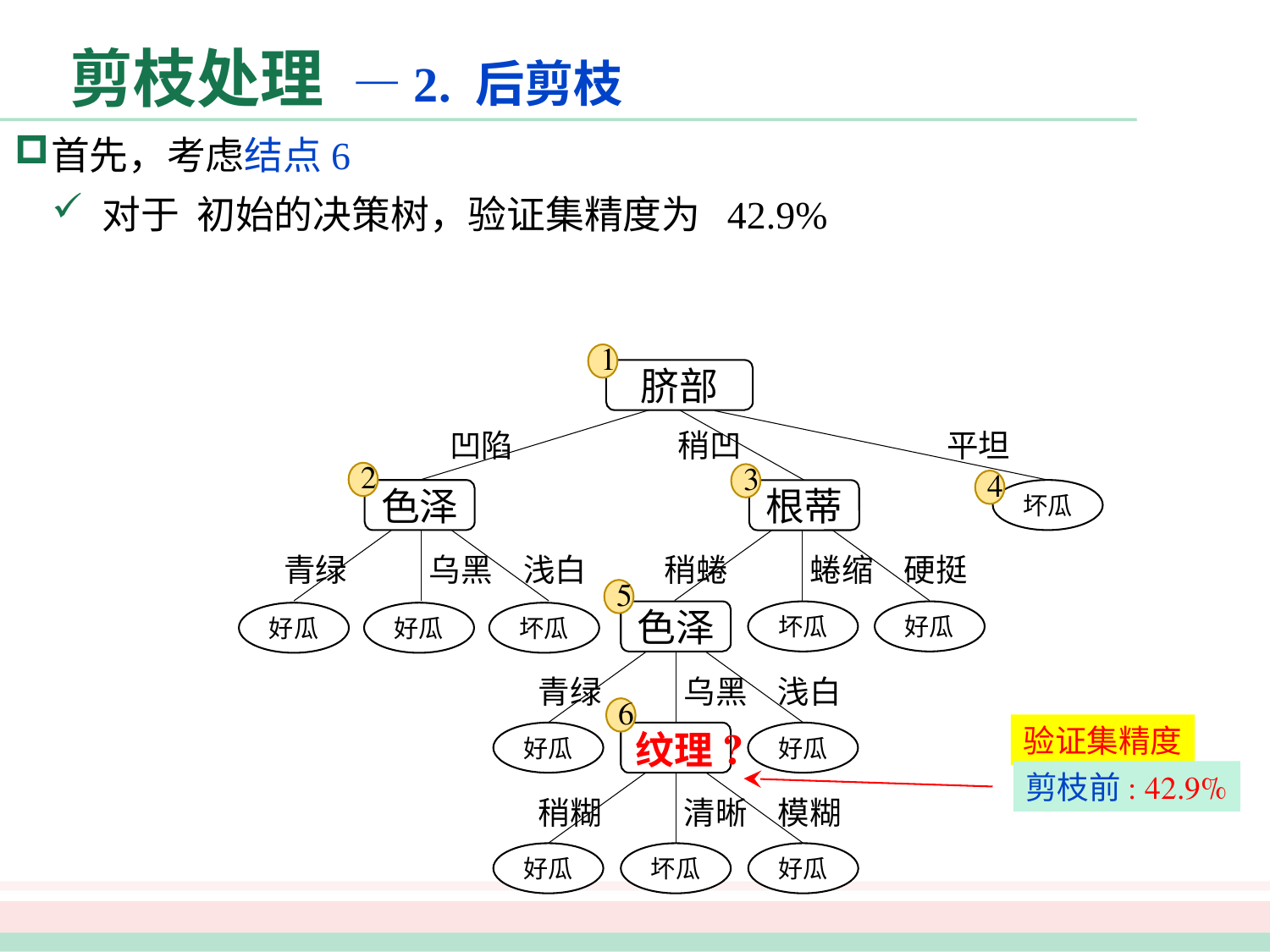

剪枝处理  —2. 后剪枝
首先，考虑结点6
对于  初始的决策树，验证集精度为  42.9%
1
脐部
凹陷
稍凹
平坦
2
3
4
坏瓜
色泽
根蒂
稍蜷
蜷缩
硬挺
青绿
乌黑
浅白
5
色泽
好瓜
坏瓜
好瓜
好瓜
坏瓜
青绿
乌黑
浅白
6
好瓜
纹理?
好瓜
稍糊
清晰
模糊
好瓜
坏瓜
好瓜
验证集精度
剪枝前: 42.9%